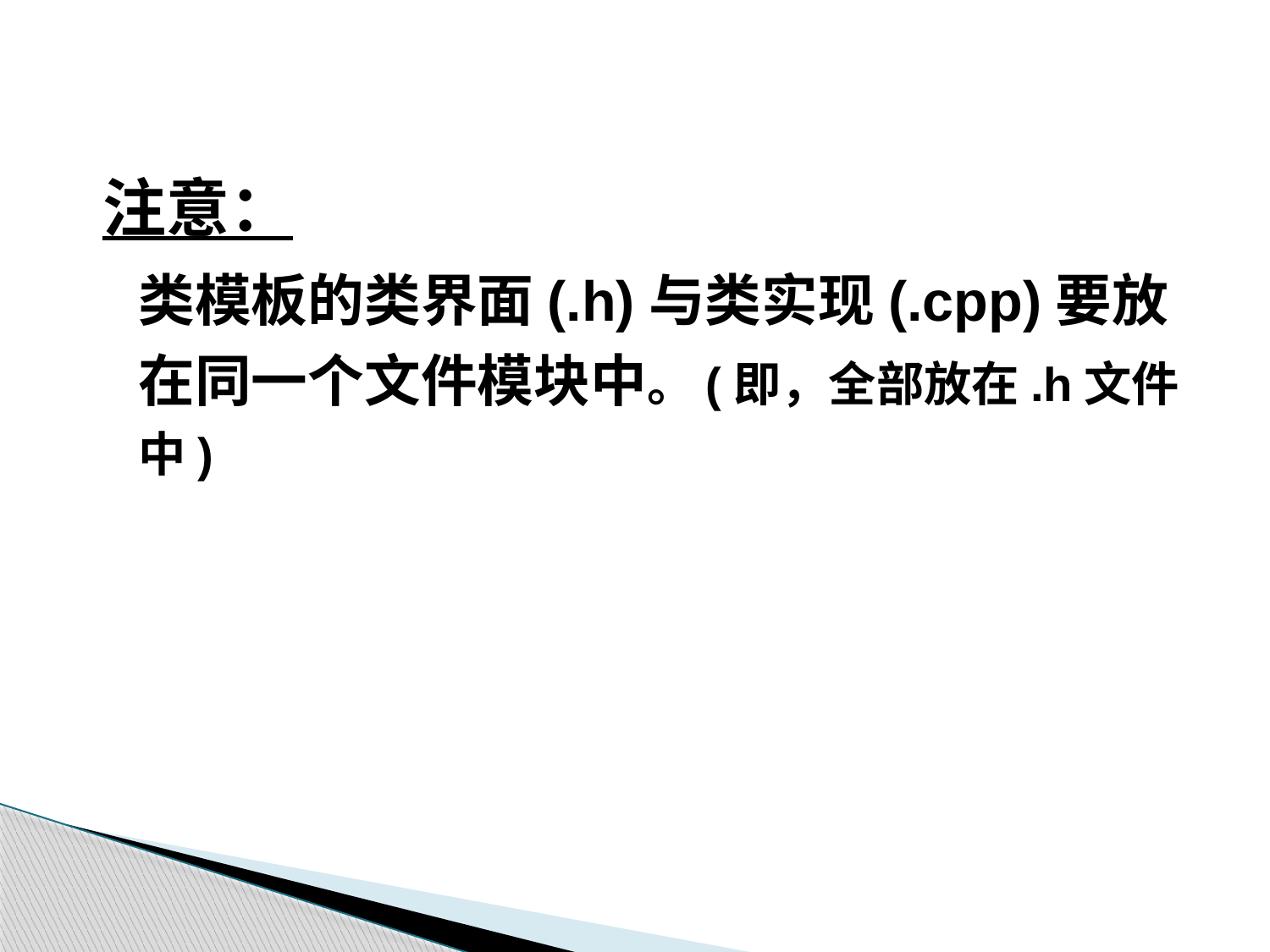

注意：
 	类模板的类界面(.h)与类实现(.cpp)要放在同一个文件模块中。(即，全部放在.h文件中)